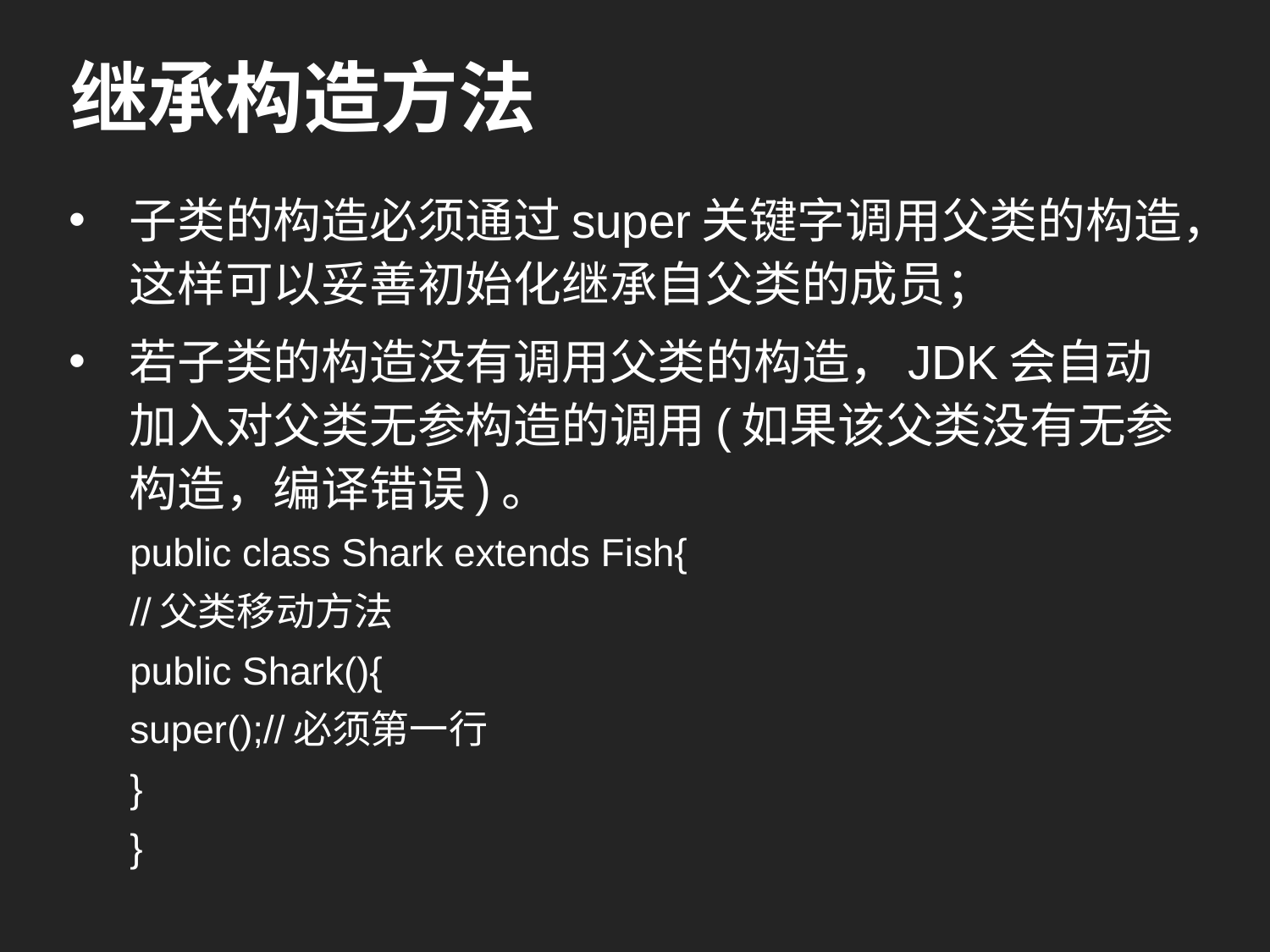

# 继承构造方法
子类的构造必须通过super关键字调用父类的构造，这样可以妥善初始化继承自父类的成员；
若子类的构造没有调用父类的构造，JDK会自动加入对父类无参构造的调用(如果该父类没有无参构造，编译错误)。
public class Shark extends Fish{
	//父类移动方法
	public Shark(){
		super();//必须第一行
	}
}